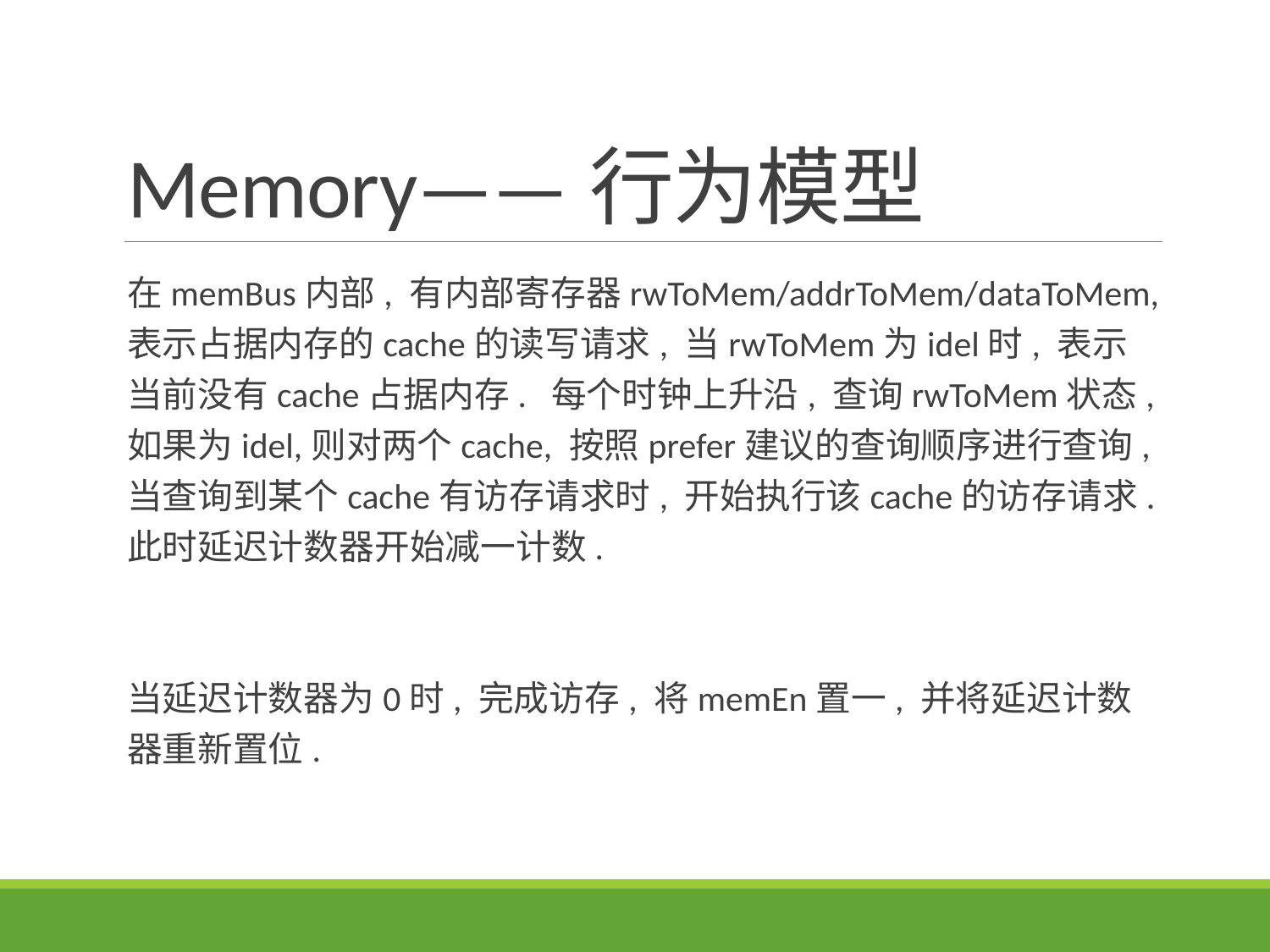

# Memory——行为模型
在memBus内部, 有内部寄存器rwToMem/addrToMem/dataToMem, 表示占据内存的cache的读写请求, 当rwToMem为idel时, 表示当前没有cache占据内存.  每个时钟上升沿, 查询rwToMem状态, 如果为idel,则对两个cache, 按照prefer建议的查询顺序进行查询, 当查询到某个cache有访存请求时, 开始执行该cache的访存请求. 此时延迟计数器开始减一计数.

当延迟计数器为0时, 完成访存, 将memEn置一, 并将延迟计数器重新置位.